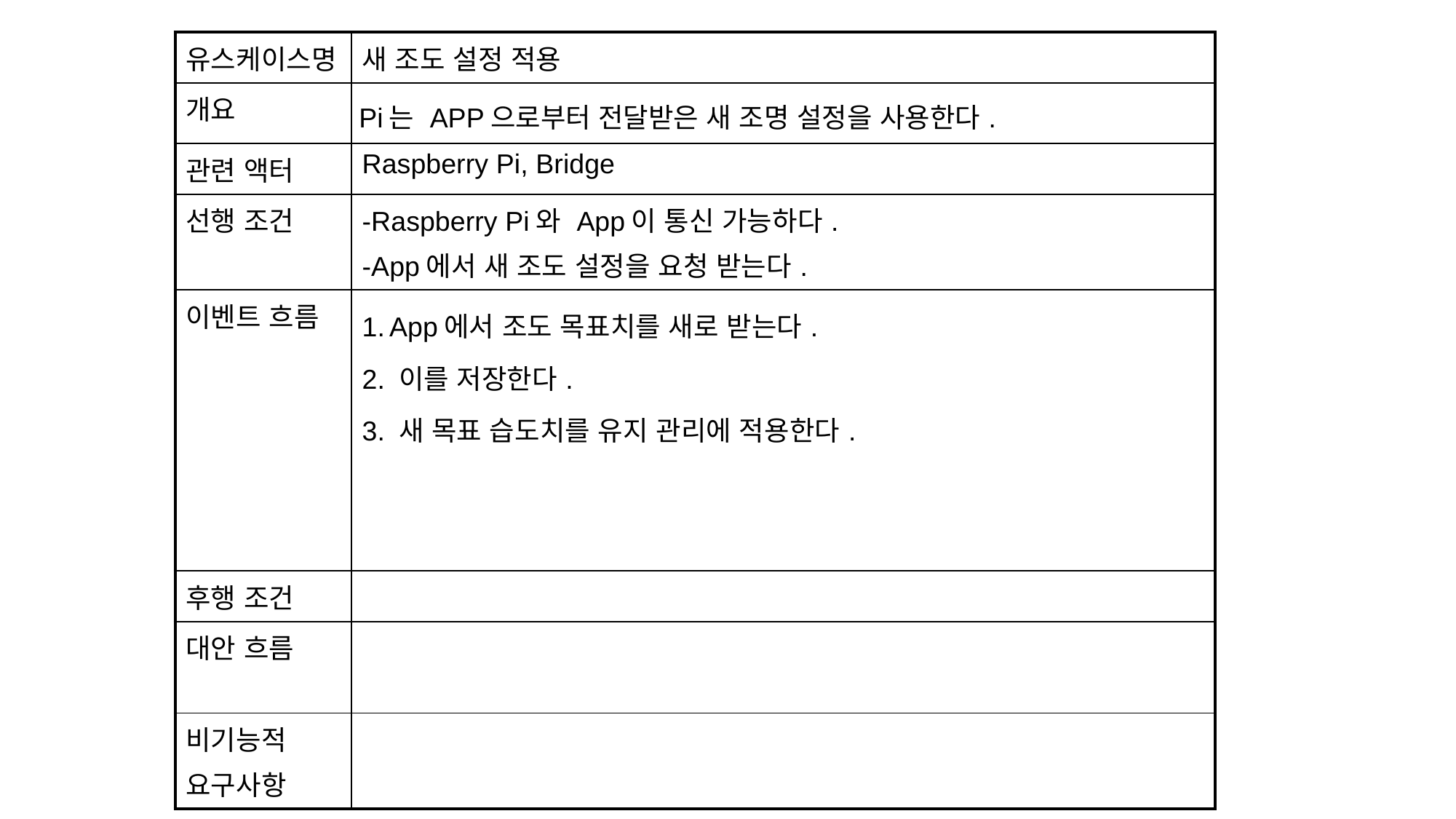

| 유스케이스명 | 새 조도 설정 적용 |
| --- | --- |
| 개요 | Pi는 APP으로부터 전달받은 새 조명 설정을 사용한다. |
| 관련 액터 | Raspberry Pi, Bridge |
| 선행 조건 | -Raspberry Pi와 App이 통신 가능하다. -App에서 새 조도 설정을 요청 받는다. |
| 이벤트 흐름 | App에서 조도 목표치를 새로 받는다. 2. 이를 저장한다. 3. 새 목표 습도치를 유지 관리에 적용한다. |
| 후행 조건 |  |
| 대안 흐름 |  |
| 비기능적 요구사항 |  |